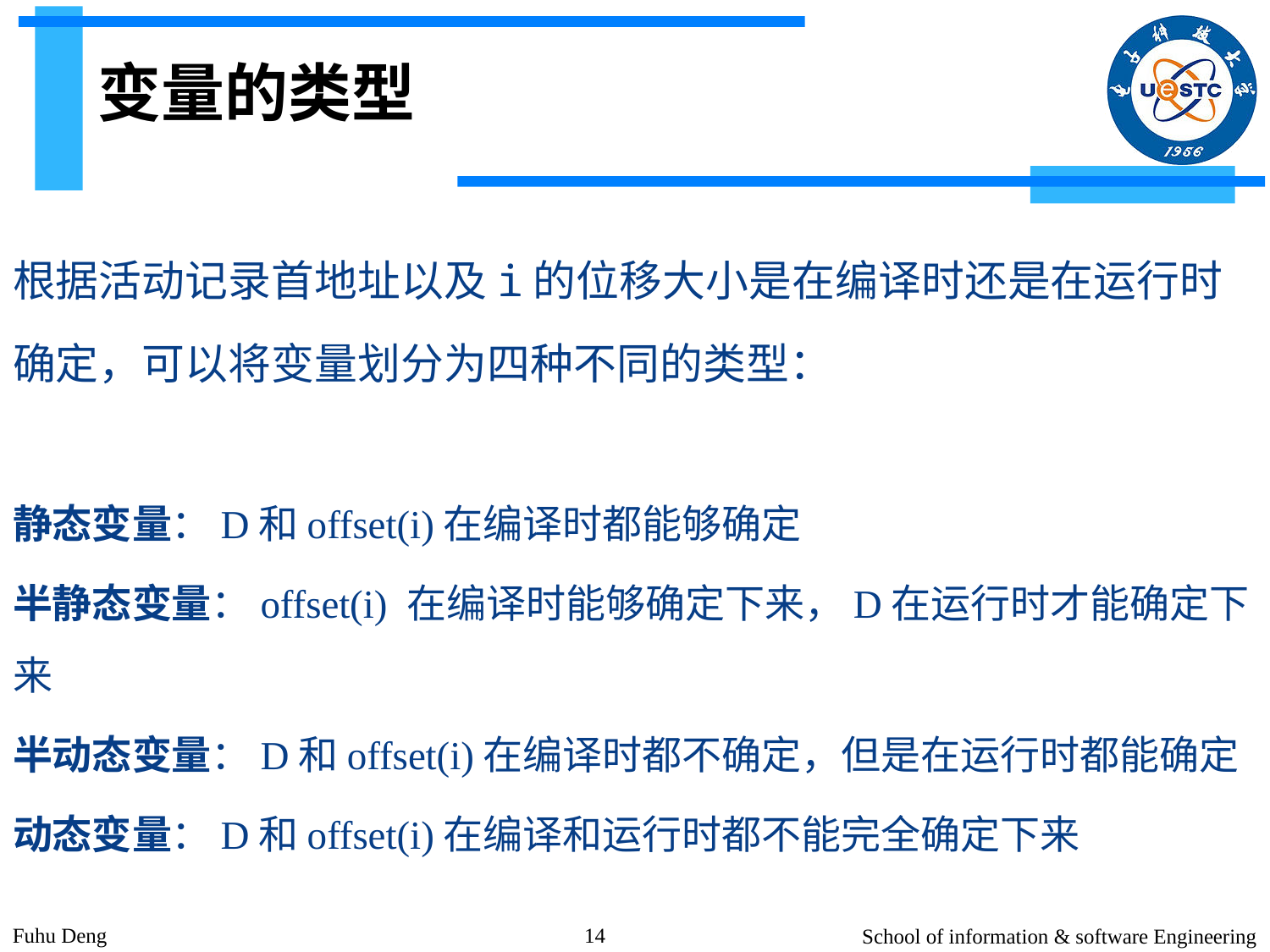

# 变量的类型
根据活动记录首地址以及i的位移大小是在编译时还是在运行时确定，可以将变量划分为四种不同的类型：

静态变量：D和offset(i)在编译时都能够确定
半静态变量：offset(i) 在编译时能够确定下来，D在运行时才能确定下来
半动态变量：D和offset(i)在编译时都不确定，但是在运行时都能确定
动态变量：D和offset(i)在编译和运行时都不能完全确定下来

Fuhu Deng
14
School of information & software Engineering